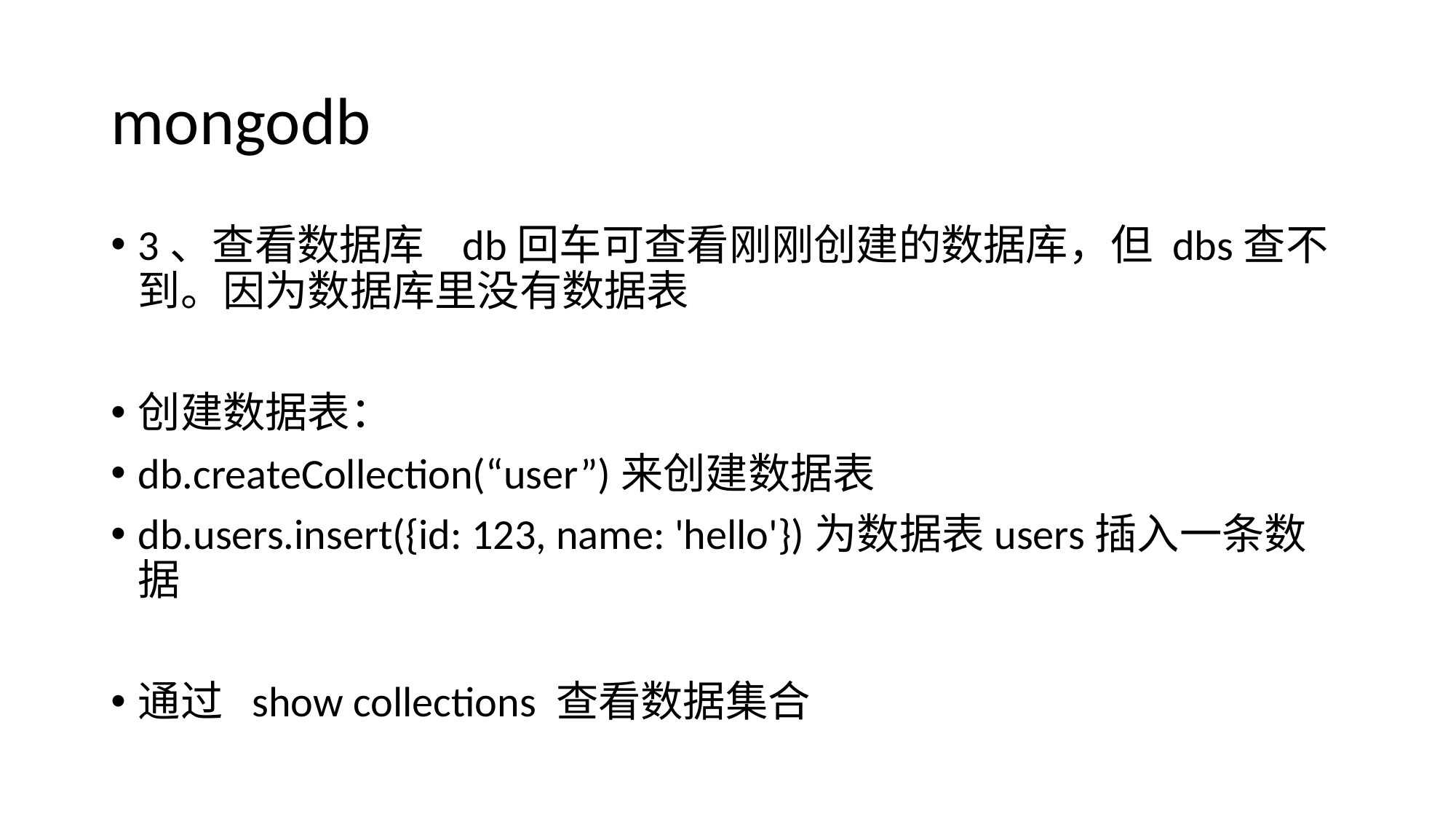

# mongodb
3、查看数据库   db回车可查看刚刚创建的数据库，但 dbs查不到。因为数据库里没有数据表

创建数据表：
db.createCollection(“user”)来创建数据表
db.users.insert({id: 123, name: 'hello'})为数据表users插入一条数据

通过  show collections 查看数据集合